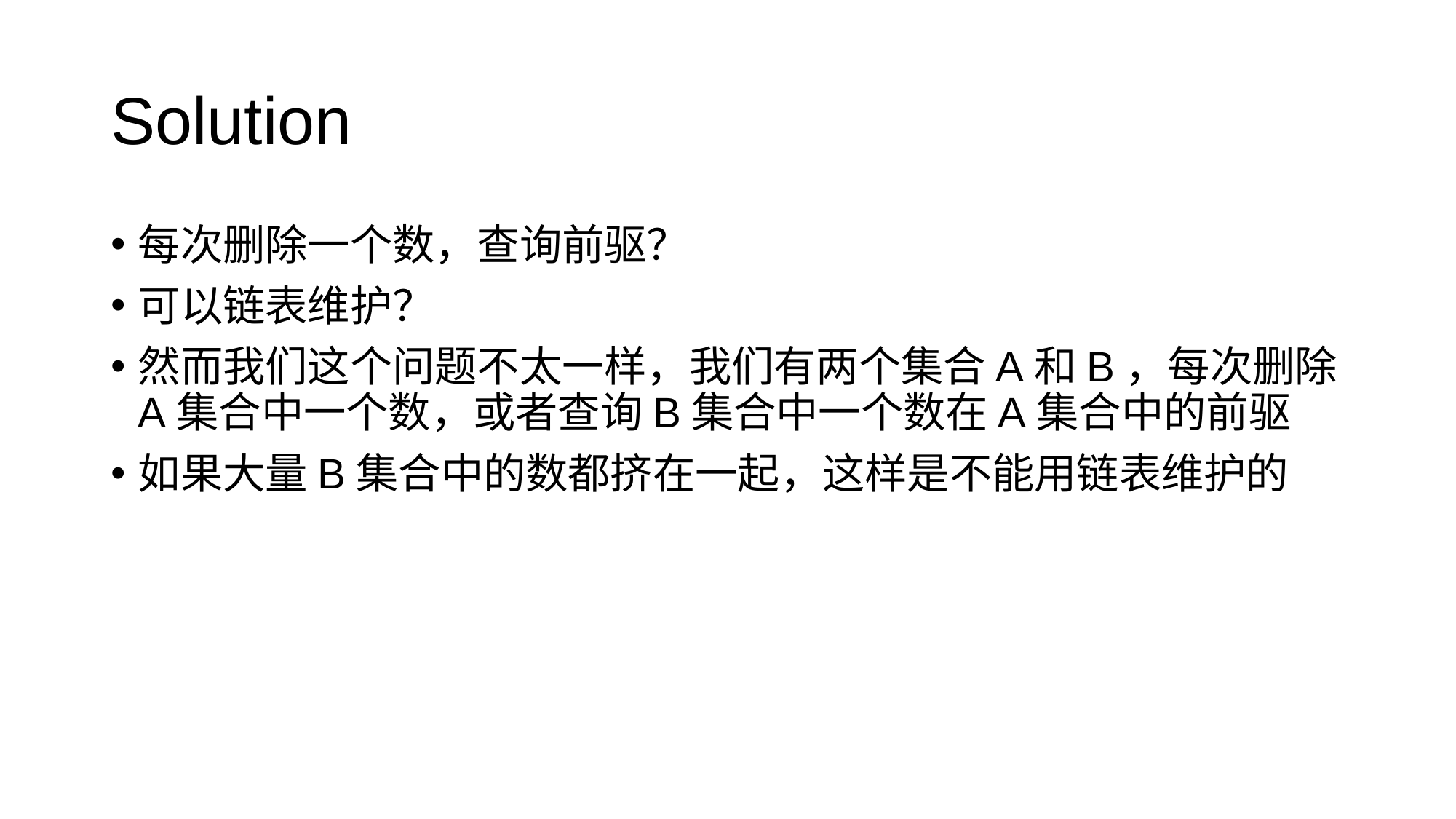

# Solution
每次删除一个数，查询前驱？
可以链表维护？
然而我们这个问题不太一样，我们有两个集合A和B，每次删除A集合中一个数，或者查询B集合中一个数在A集合中的前驱
如果大量B集合中的数都挤在一起，这样是不能用链表维护的